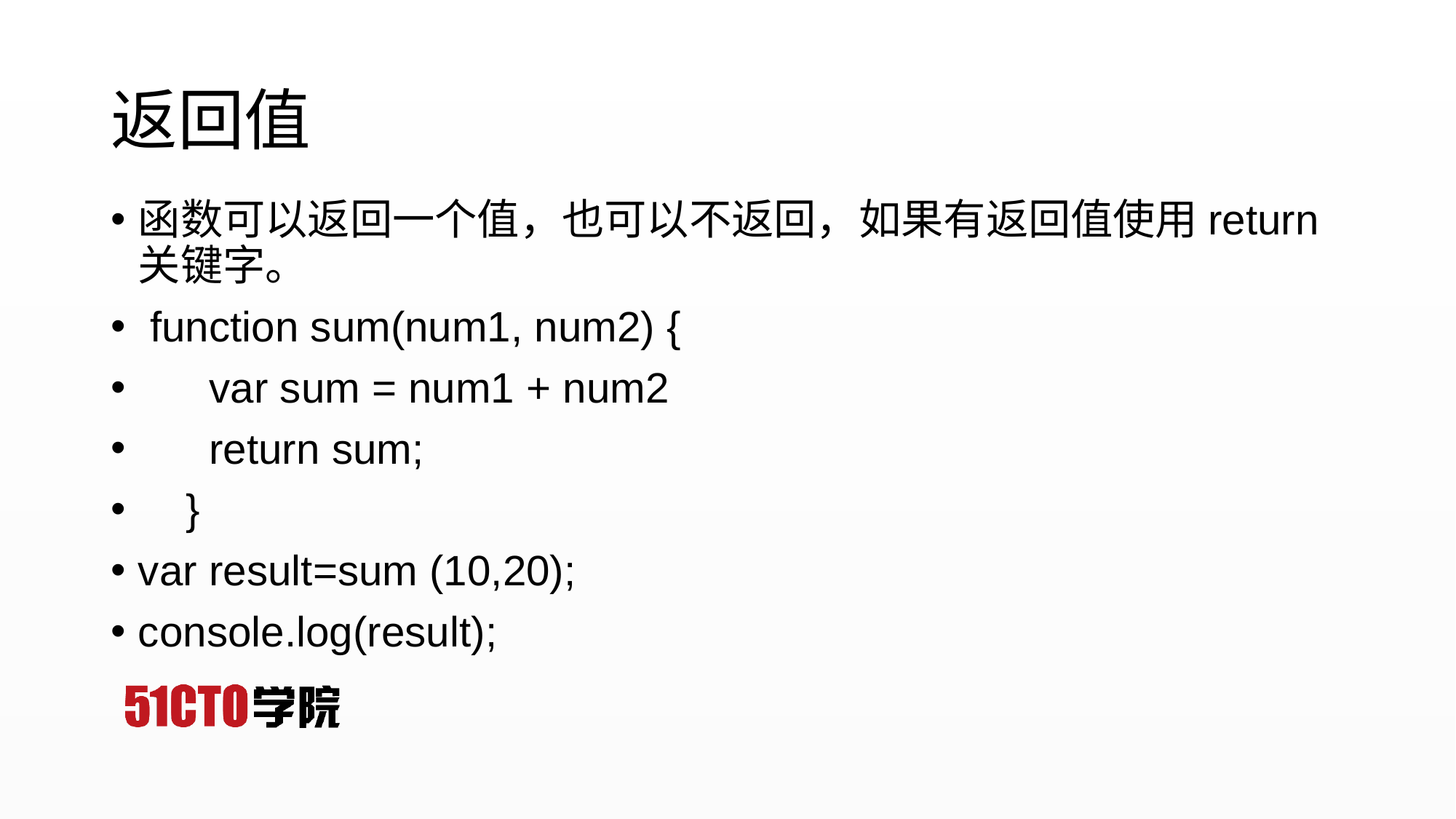

# 返回值
函数可以返回一个值，也可以不返回，如果有返回值使用return关键字。
 function sum(num1, num2) {
      var sum = num1 + num2
      return sum;
    }
var result=sum (10,20);
console.log(result);